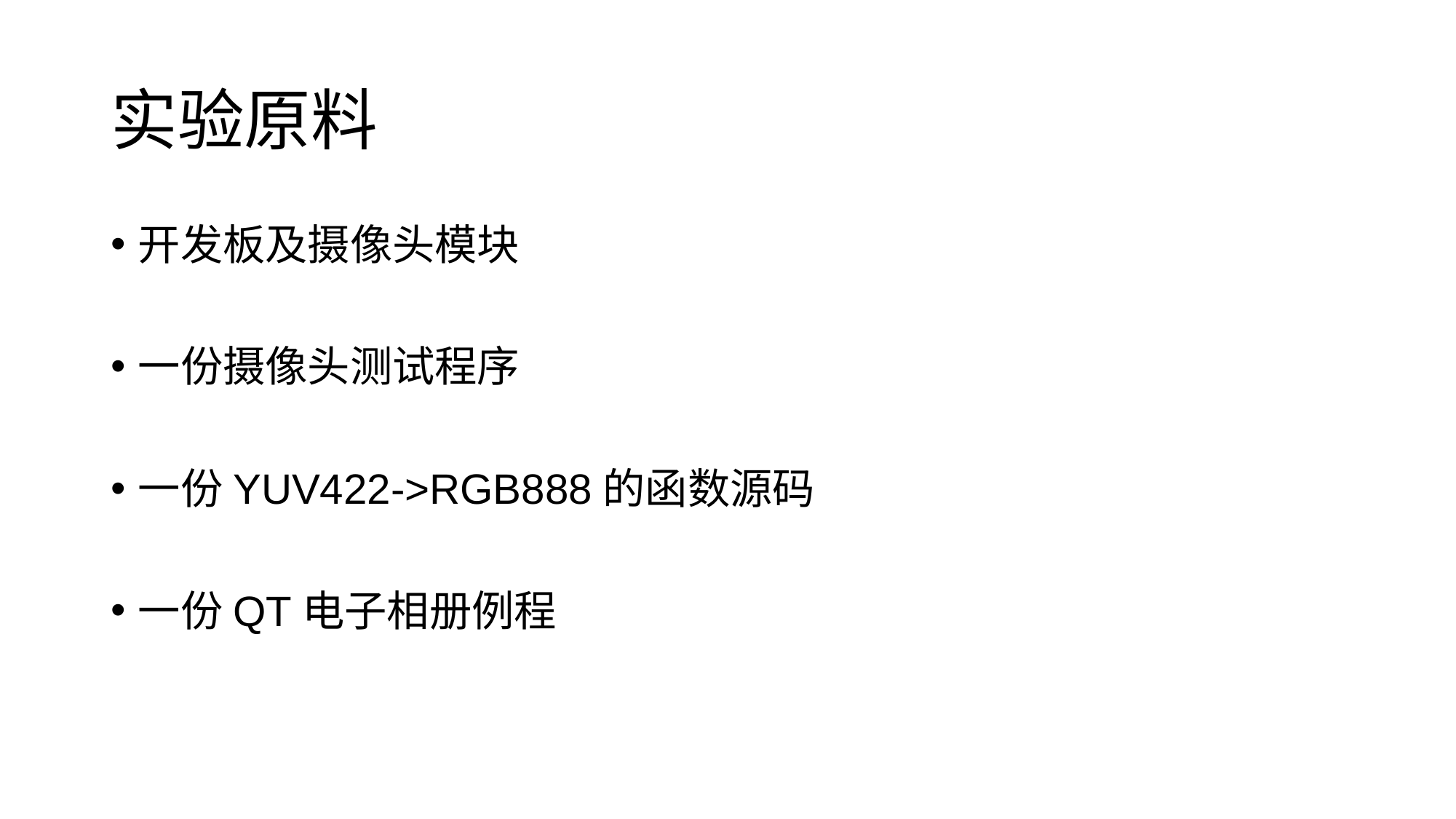

# 实验原料
开发板及摄像头模块

一份摄像头测试程序

一份YUV422->RGB888的函数源码

一份QT电子相册例程